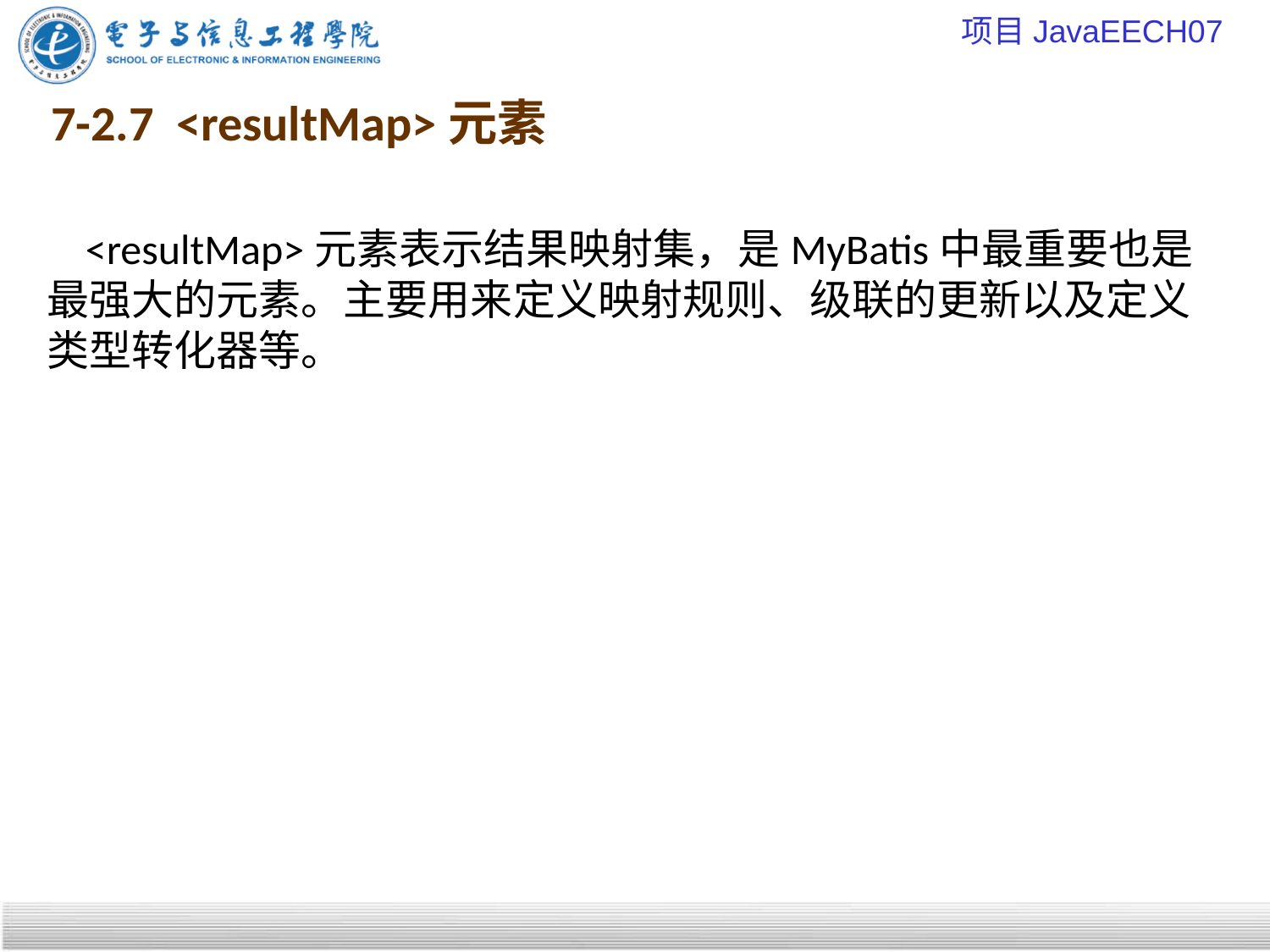

项目JavaEECH07
# 7-2.7  <resultMap>元素
    <resultMap>元素表示结果映射集，是MyBatis中最重要也是最强大的元素。主要用来定义映射规则、级联的更新以及定义类型转化器等。